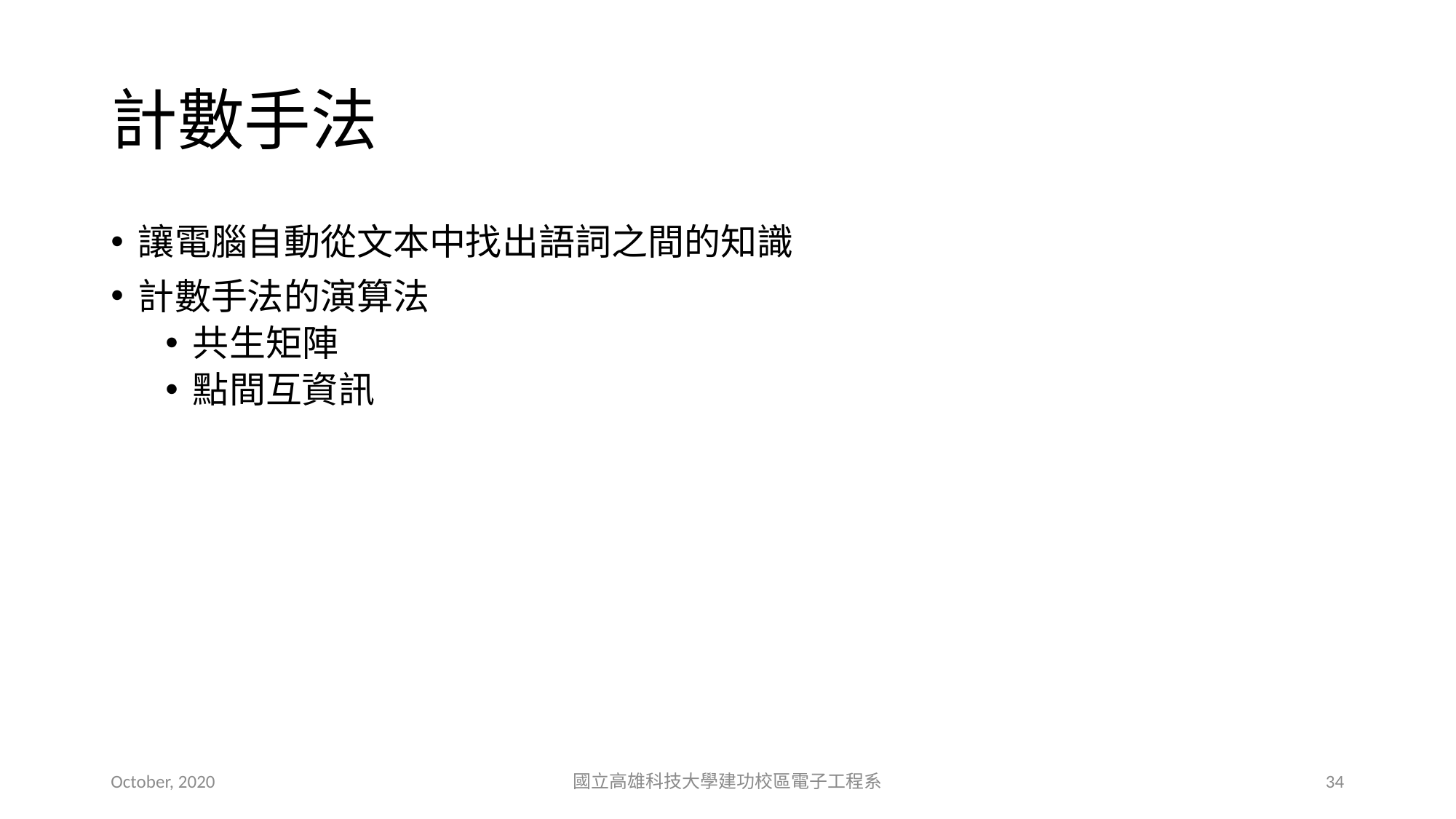

# 計數手法
讓電腦自動從文本中找出語詞之間的知識
計數手法的演算法
共生矩陣
點間互資訊
October, 2020
國立高雄科技大學建功校區電子工程系
34